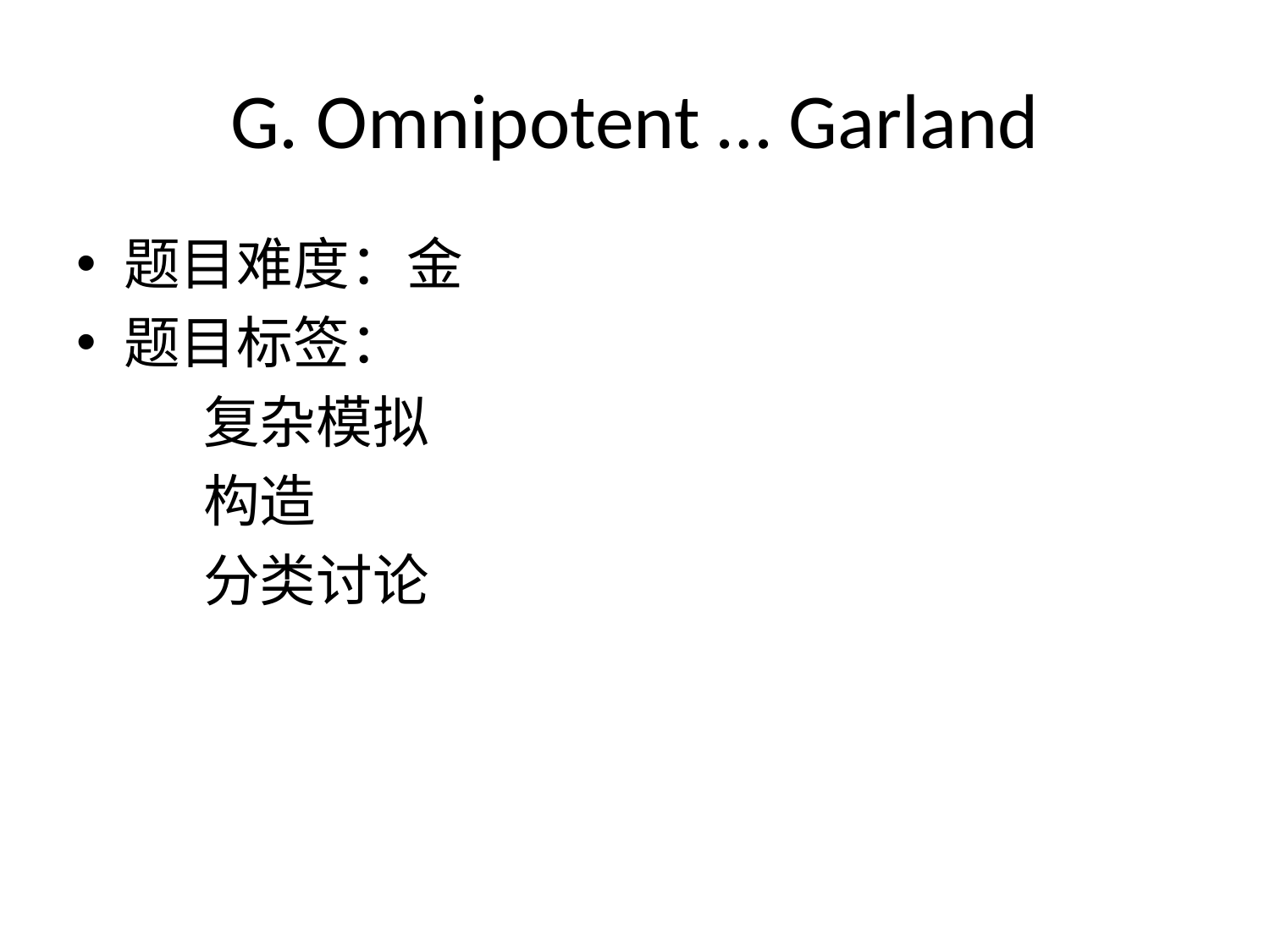

# G. Omnipotent … Garland
题目难度：金
题目标签：
	复杂模拟
	构造
	分类讨论